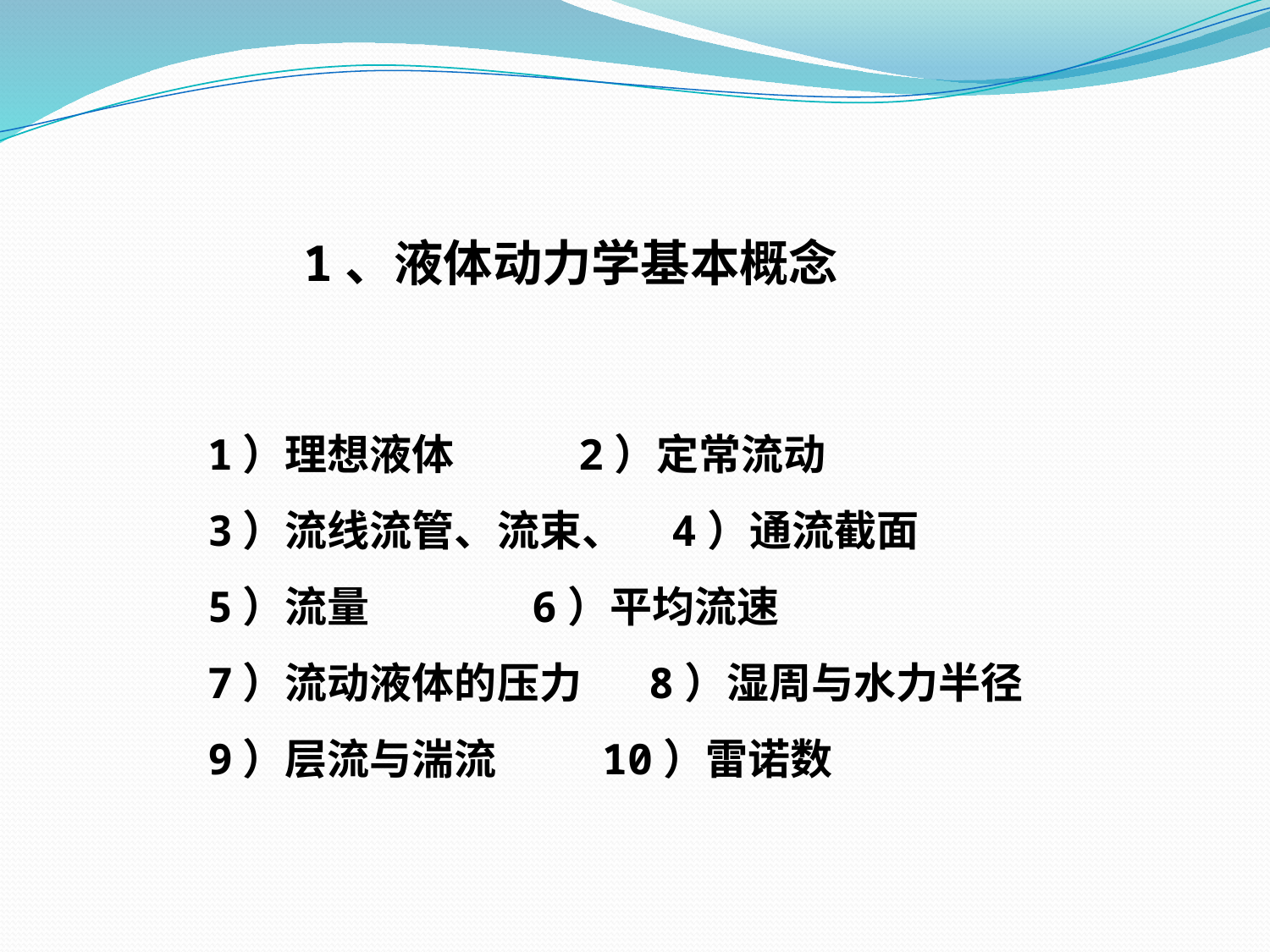

1、液体动力学基本概念
1）理想液体            2）定常流动
3）流线流管、流束、    4）通流截面
5）流量                6）平均流速
7）流动液体的压力      8）湿周与水力半径
9）层流与湍流          10）雷诺数